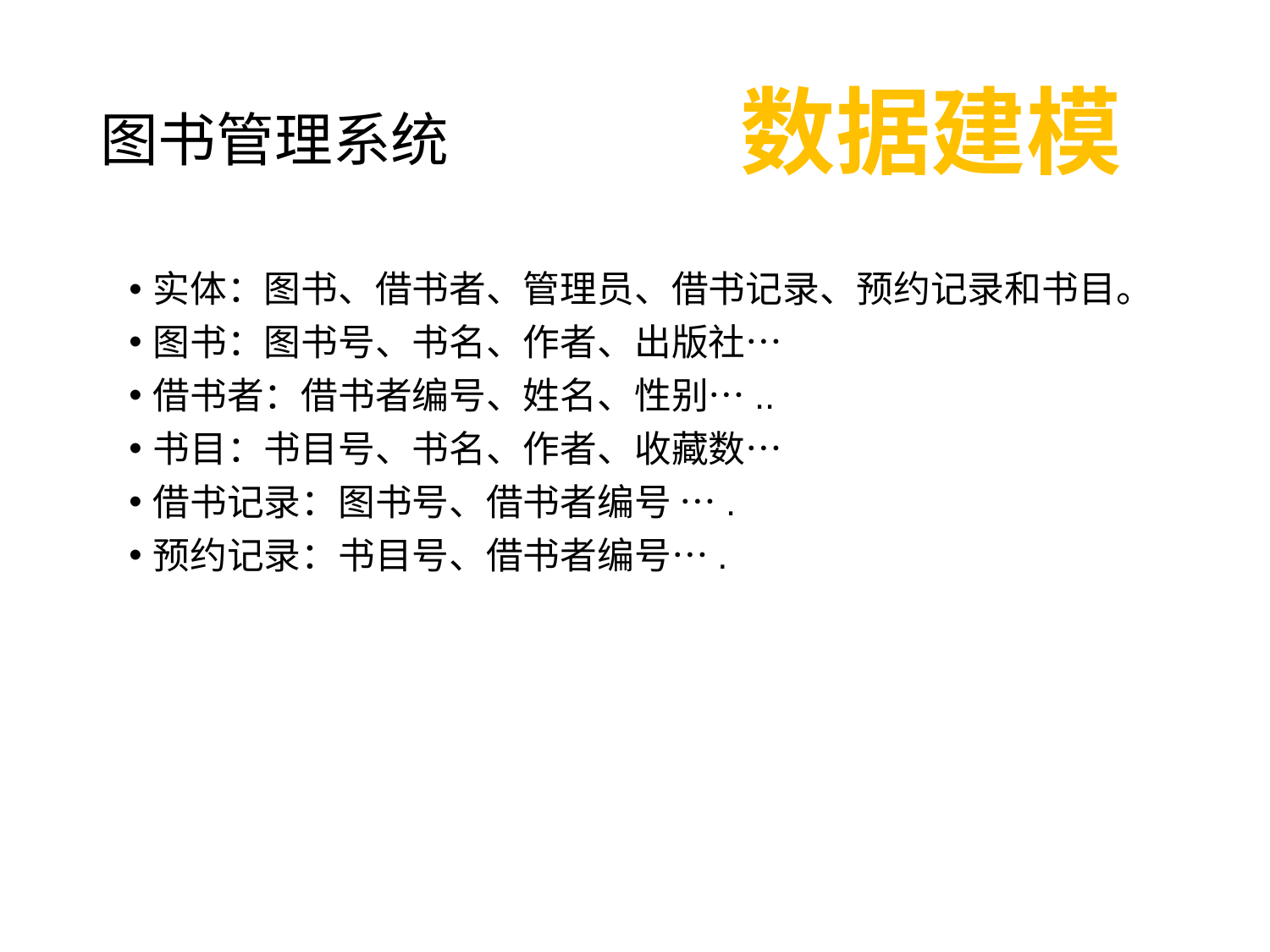

# 图书管理系统
数据建模
实体：图书、借书者、管理员、借书记录、预约记录和书目。
图书：图书号、书名、作者、出版社…
借书者：借书者编号、姓名、性别…..
书目：书目号、书名、作者、收藏数…
借书记录：图书号、借书者编号 ….
预约记录：书目号、借书者编号….